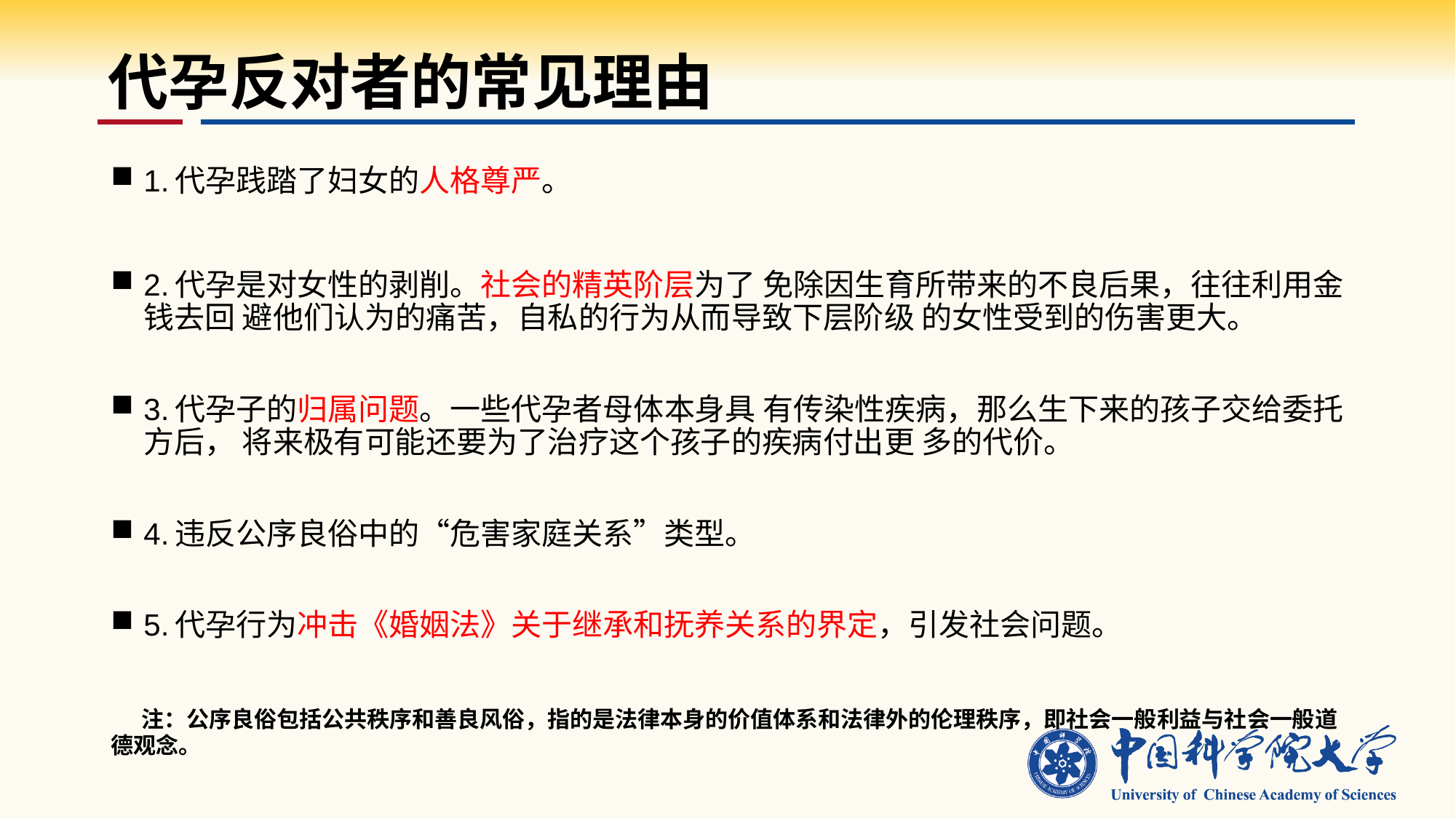

# 代孕反对者的常见理由
1.代孕践踏了妇女的人格尊严。

2.代孕是对女性的剥削。社会的精英阶层为了 免除因生育所带来的不良后果，往往利用金钱去回 避他们认为的痛苦，自私的行为从而导致下层阶级 的女性受到的伤害更大。

3.代孕子的归属问题。一些代孕者母体本身具 有传染性疾病，那么生下来的孩子交给委托方后， 将来极有可能还要为了治疗这个孩子的疾病付出更 多的代价。

4.违反公序良俗中的“危害家庭关系”类型。

5.代孕行为冲击《婚姻法》关于继承和抚养关系的界定，引发社会问题。

    注：公序良俗包括公共秩序和善良风俗，指的是法律本身的价值体系和法律外的伦理秩序，即社会一般利益与社会一般道德观念。